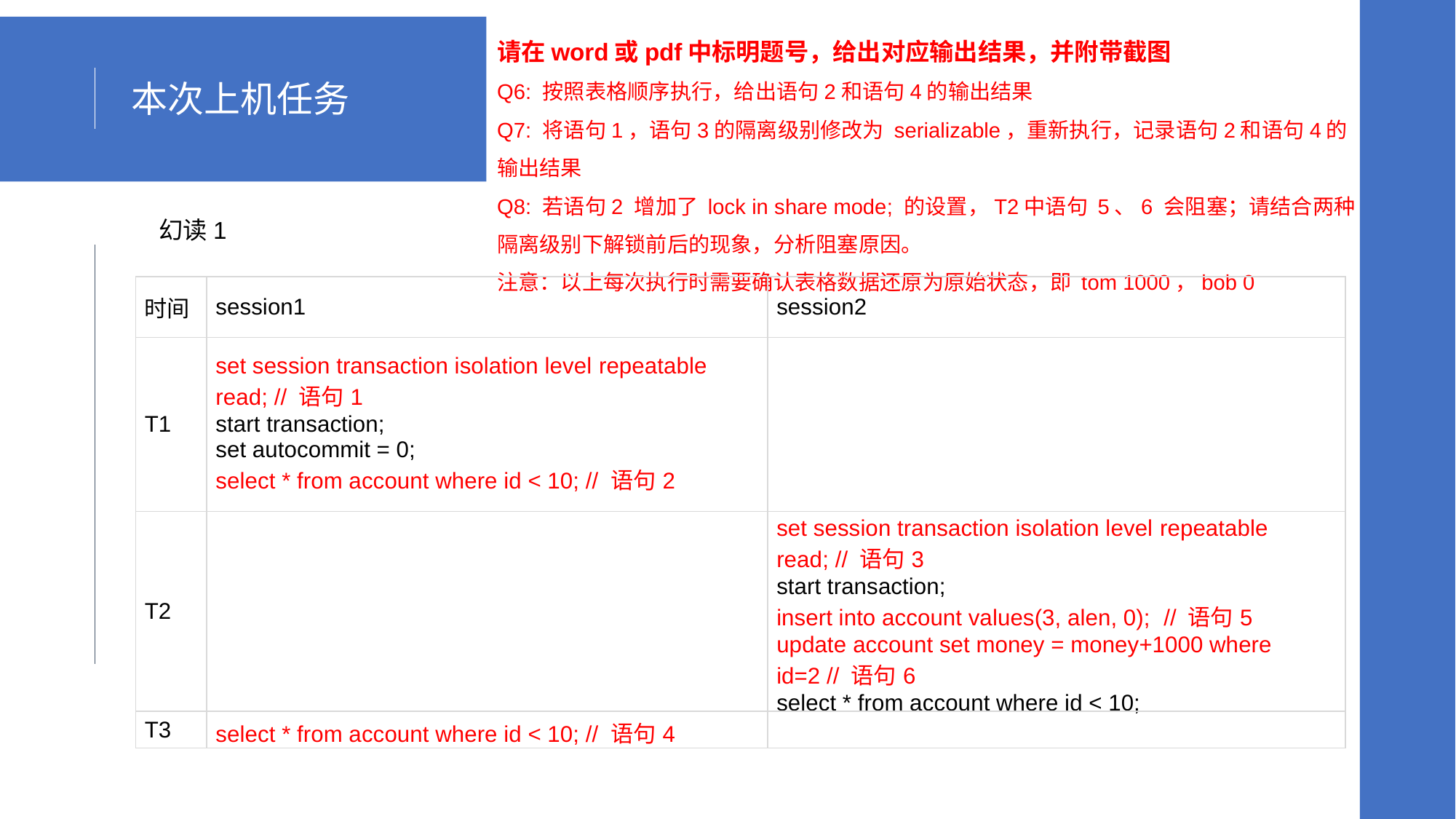

请在word或pdf中标明题号，给出对应输出结果，并附带截图
Q6: 按照表格顺序执行，给出语句2和语句4的输出结果
Q7: 将语句1，语句3的隔离级别修改为 serializable，重新执行，记录语句2和语句4的输出结果
Q8: 若语句2 增加了 lock in share mode; 的设置，T2中语句 5、6 会阻塞；请结合两种隔离级别下解锁前后的现象，分析阻塞原因。
注意：以上每次执行时需要确认表格数据还原为原始状态，即 tom 1000，bob 0
 本次上机任务
幻读1
| 时间 | session1 | session2 |
| --- | --- | --- |
| T1 | set session transaction isolation level repeatable read; // 语句1 start transaction; set autocommit = 0; select \* from account where id < 10; // 语句2 |  |
| T2 |  | set session transaction isolation level repeatable read; // 语句3 start transaction; insert into account values(3, alen, 0); // 语句5 update account set money = money+1000 where id=2 // 语句6 select \* from account where id < 10; |
| T3 | select \* from account where id < 10; // 语句4 |  |